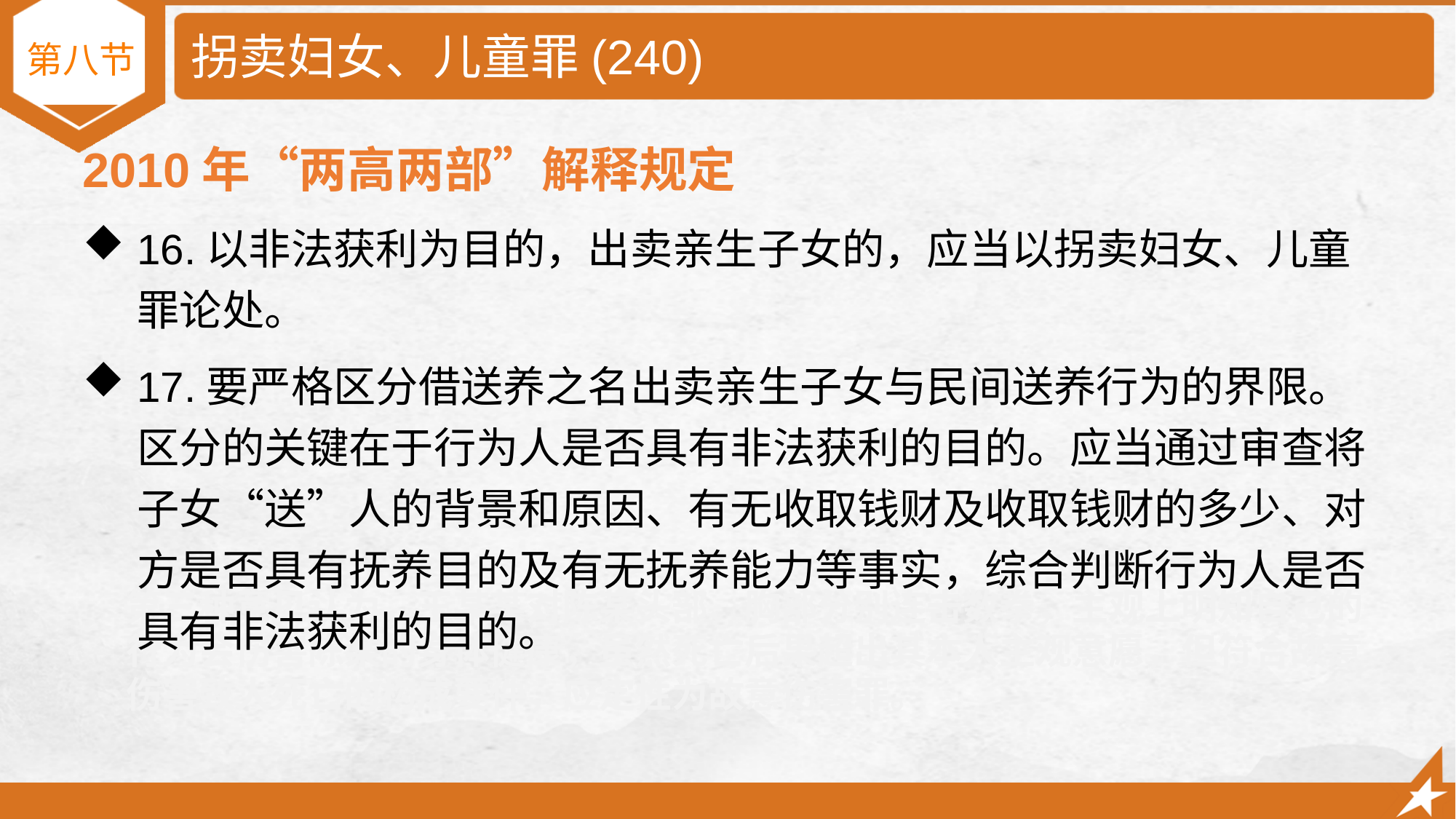

# 拐卖妇女、儿童罪(240)
第八节
2010年“两高两部”解释规定
16.以非法获利为目的，出卖亲生子女的，应当以拐卖妇女、儿童罪论处。
17.要严格区分借送养之名出卖亲生子女与民间送养行为的界限。区分的关键在于行为人是否具有非法获利的目的。应当通过审查将子女“送”人的背景和原因、有无收取钱财及收取钱财的多少、对方是否具有抚养目的及有无抚养能力等事实，综合判断行为人是否具有非法获利的目的。

第三种意见认为，王某某对陈某头部、胸部分别连击数拳，主观上明知自己的行为会伤害陈某的身体健康，虽然死亡后果超出其本人主观意愿，但符合故意伤害致人死亡的构成要件，应定性为故意伤害罪。